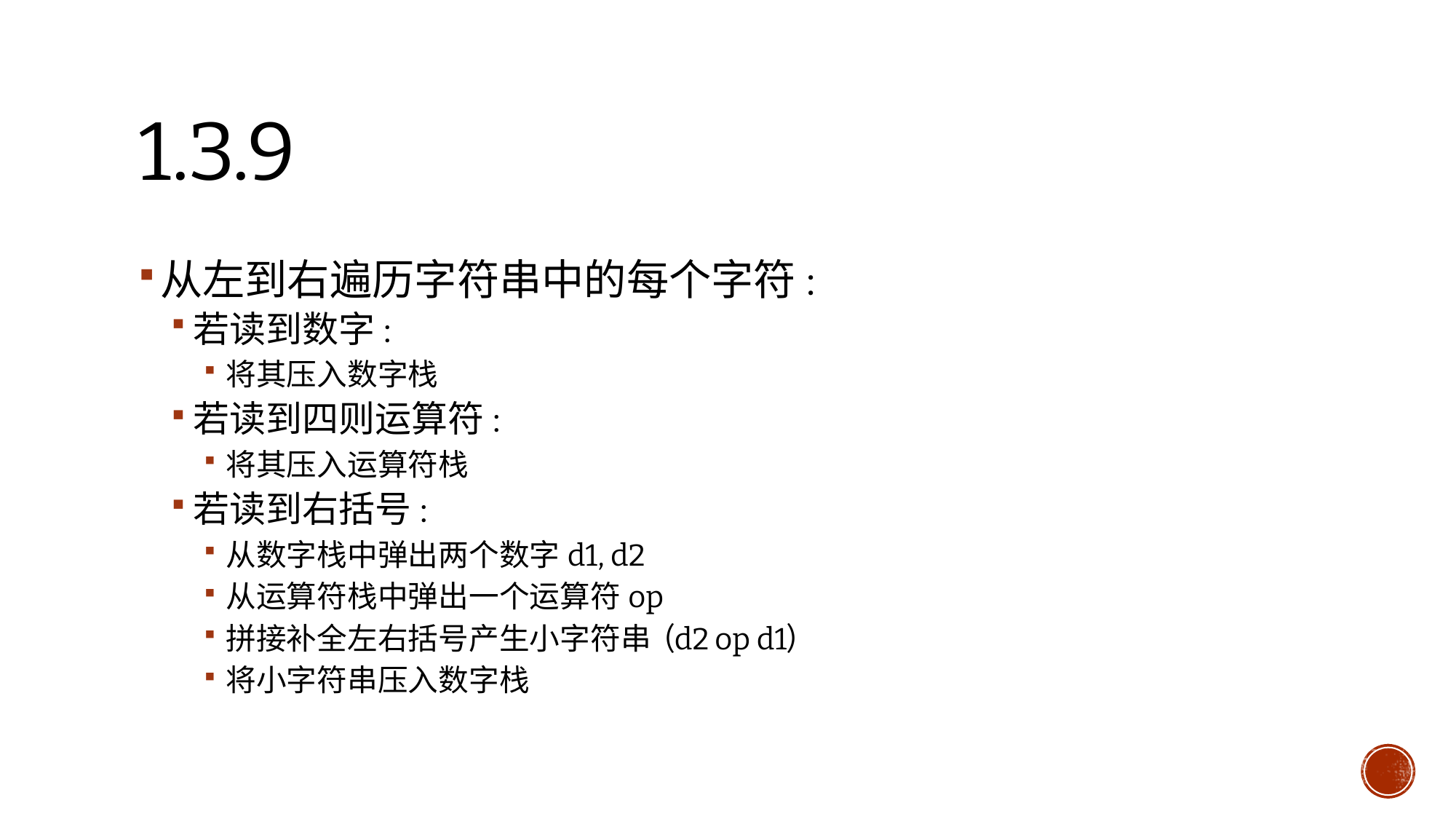

# 1.3.9
从左到右遍历字符串中的每个字符:
若读到数字:
将其压入数字栈
若读到四则运算符:
将其压入运算符栈
若读到右括号:
从数字栈中弹出两个数字d1, d2
从运算符栈中弹出一个运算符op
拼接补全左右括号产生小字符串 (d2 op d1)
将小字符串压入数字栈